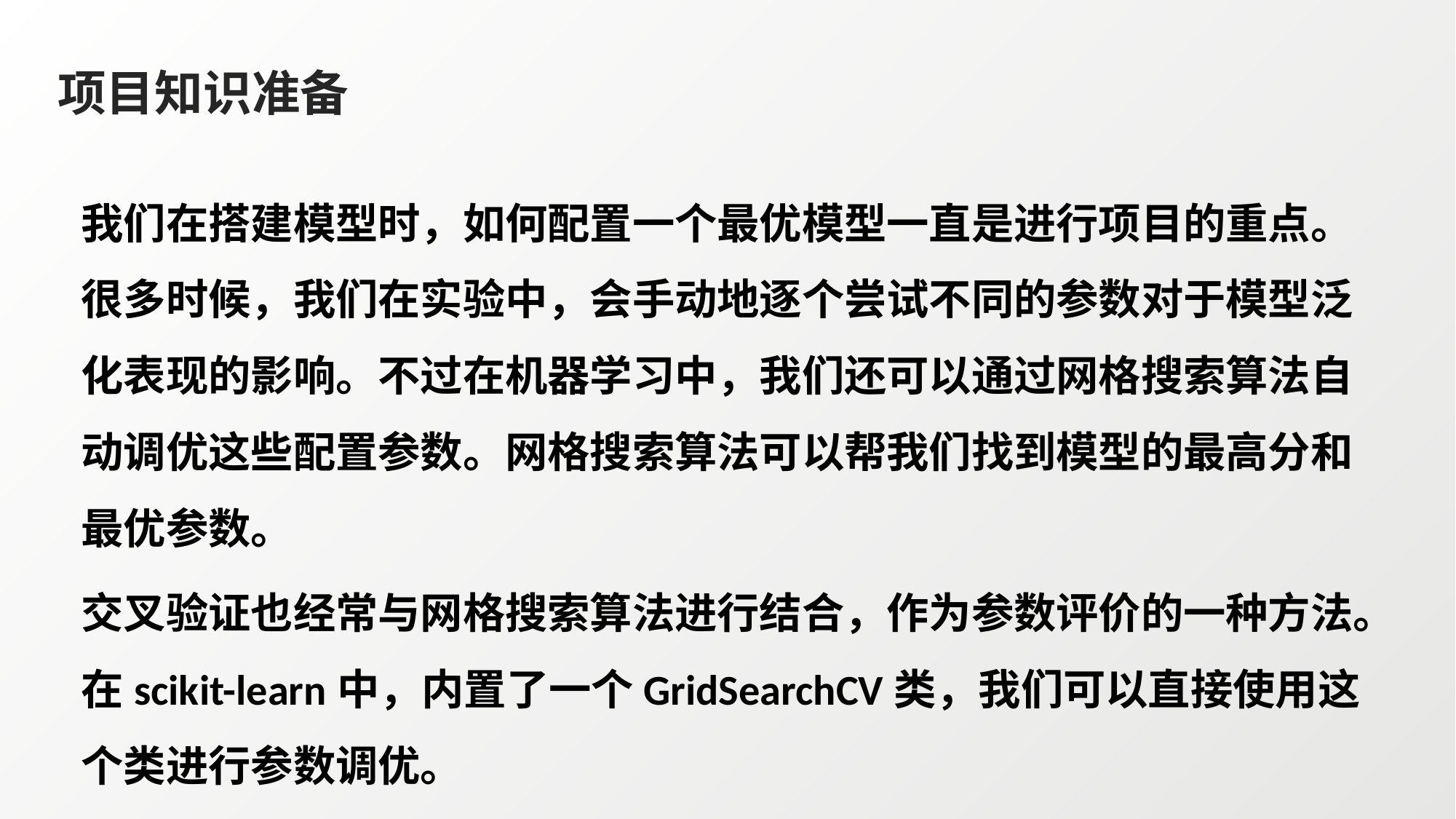

# 项目知识准备
我们在搭建模型时，如何配置一个最优模型一直是进行项目的重点。很多时候，我们在实验中，会手动地逐个尝试不同的参数对于模型泛化表现的影响。不过在机器学习中，我们还可以通过网格搜索算法自动调优这些配置参数。网格搜索算法可以帮我们找到模型的最高分和最优参数。
交叉验证也经常与网格搜索算法进行结合，作为参数评价的一种方法。在scikit-learn中，内置了一个GridSearchCV类，我们可以直接使用这个类进行参数调优。